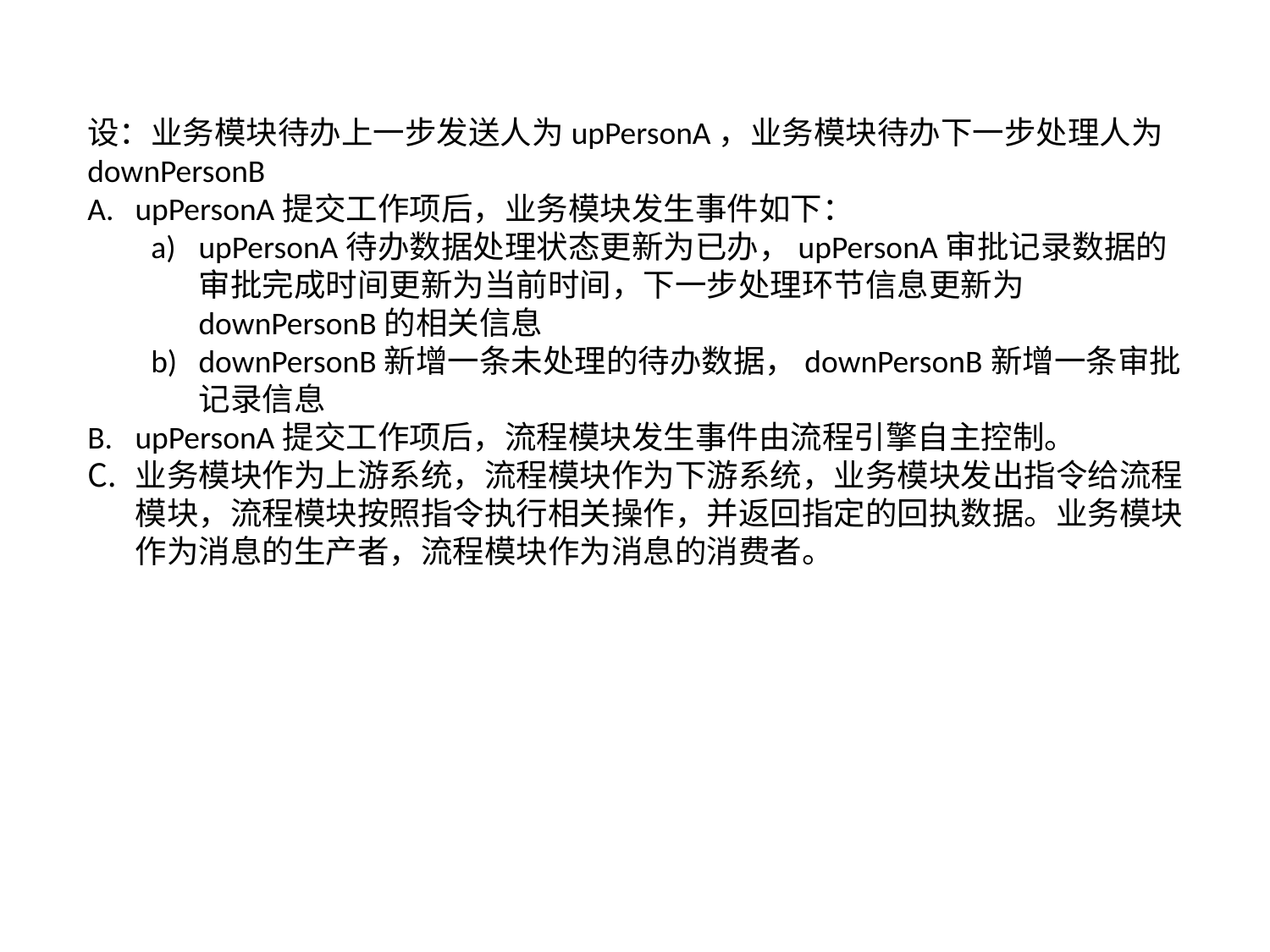

设：业务模块待办上一步发送人为upPersonA，业务模块待办下一步处理人为downPersonB
upPersonA提交工作项后，业务模块发生事件如下：
upPersonA待办数据处理状态更新为已办，upPersonA审批记录数据的审批完成时间更新为当前时间，下一步处理环节信息更新为downPersonB的相关信息
downPersonB新增一条未处理的待办数据，downPersonB新增一条审批记录信息
upPersonA提交工作项后，流程模块发生事件由流程引擎自主控制。
业务模块作为上游系统，流程模块作为下游系统，业务模块发出指令给流程模块，流程模块按照指令执行相关操作，并返回指定的回执数据。业务模块作为消息的生产者，流程模块作为消息的消费者。